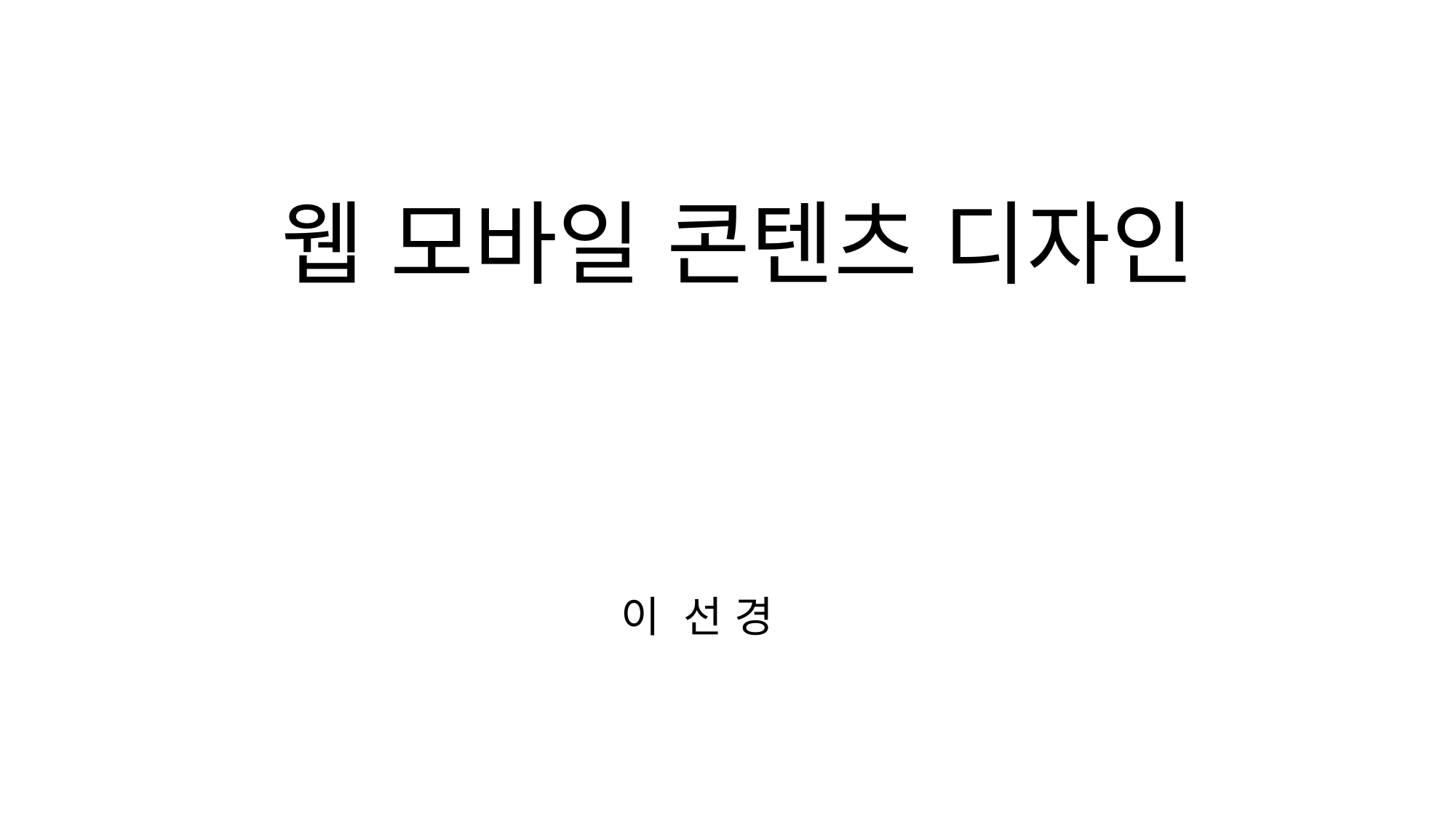

# 웹 모바일 콘텐츠 디자인
이  선 경